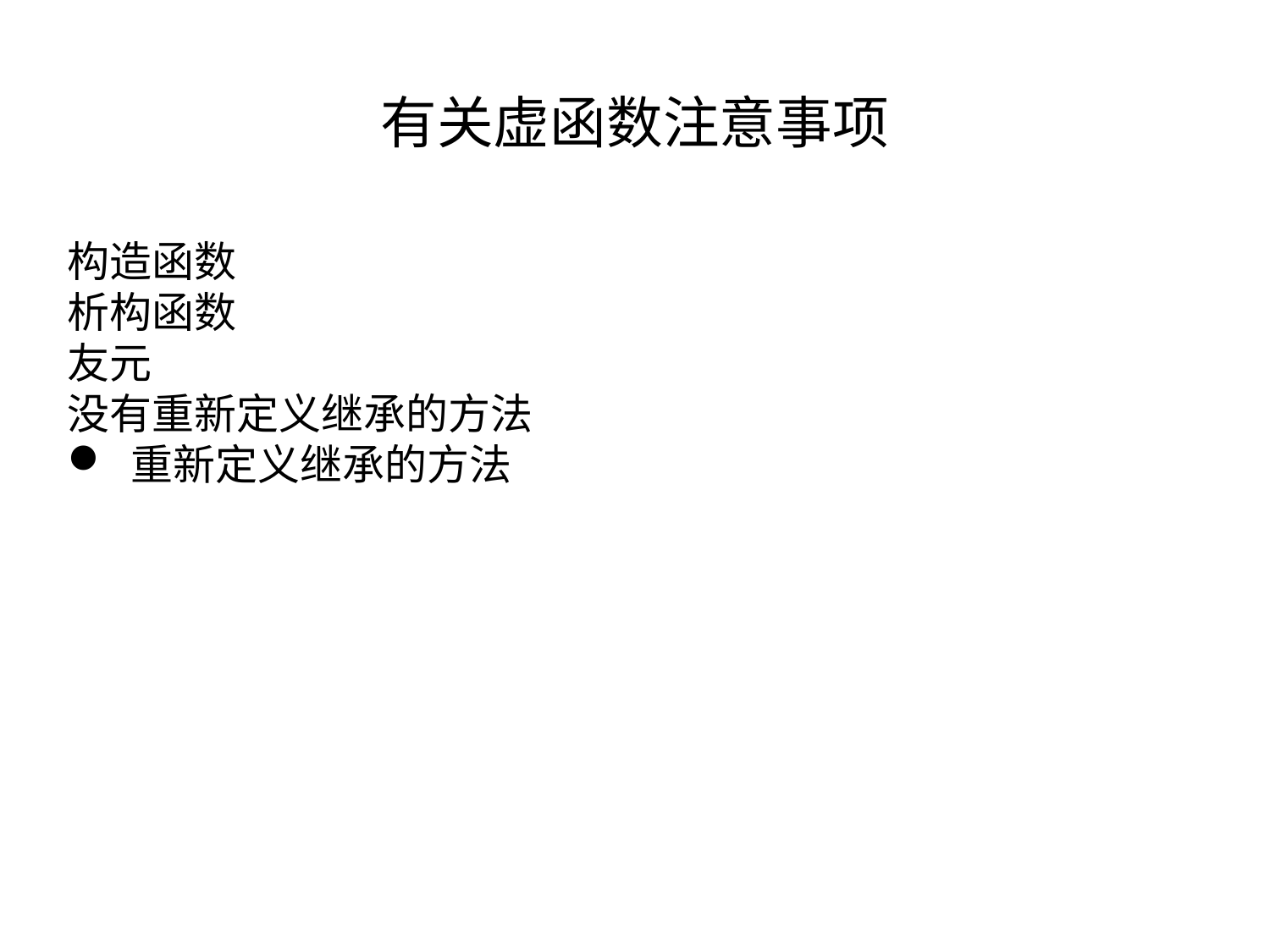

有关虚函数注意事项
构造函数
析构函数
友元
没有重新定义继承的方法
重新定义继承的方法